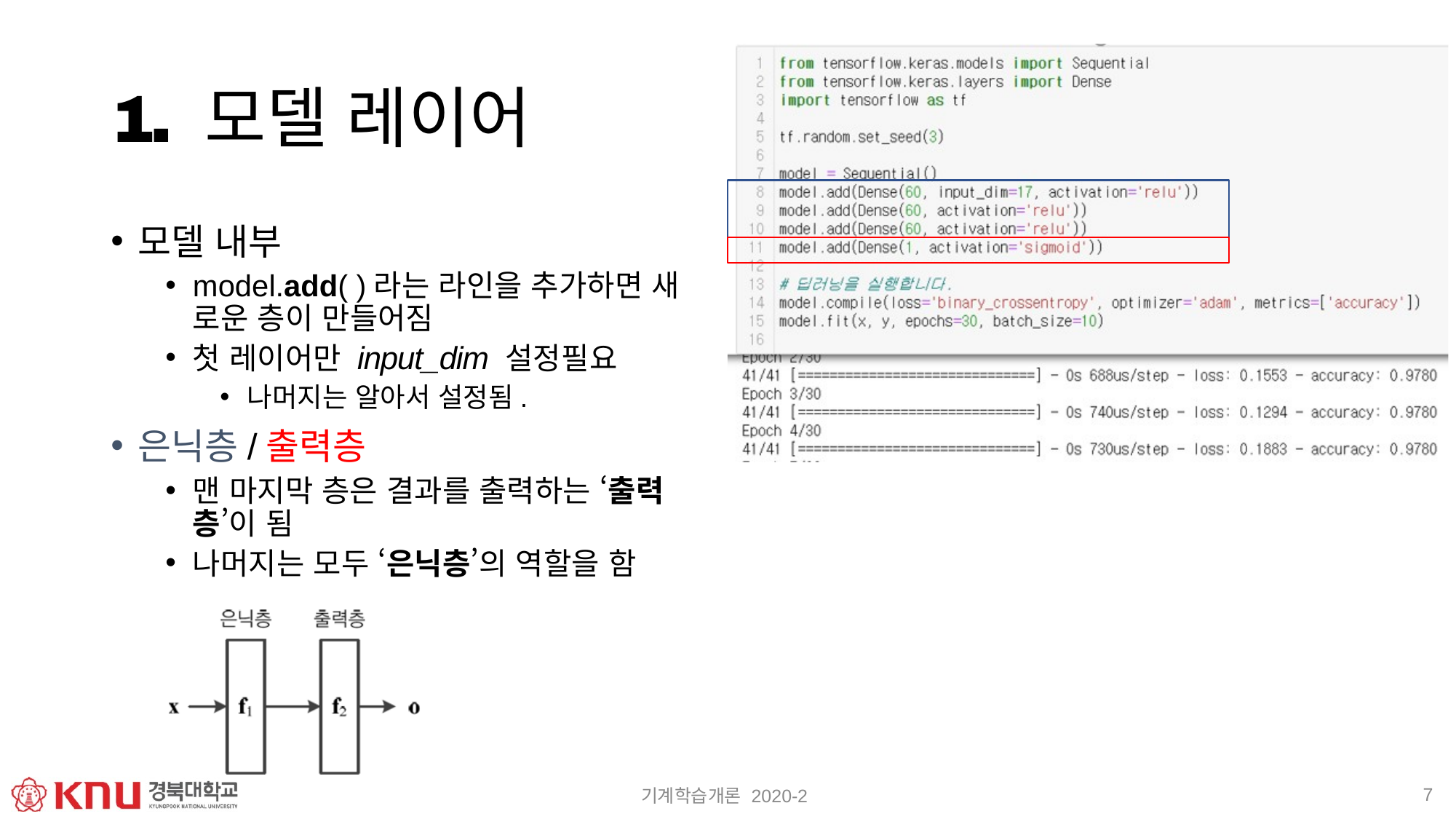

# 1. 모델 레이어
모델 내부
model.add( )라는 라인을 추가하면 새  로운 층이 만들어짐
첫 레이어만 input_dim 설정필요
나머지는 알아서 설정됨.
은닉층/출력층
맨 마지막 층은 결과를 출력하는 ‘출력  층’이 됨
나머지는 모두 ‘은닉층’의 역할을 함

7
기계학습개론 2020-2